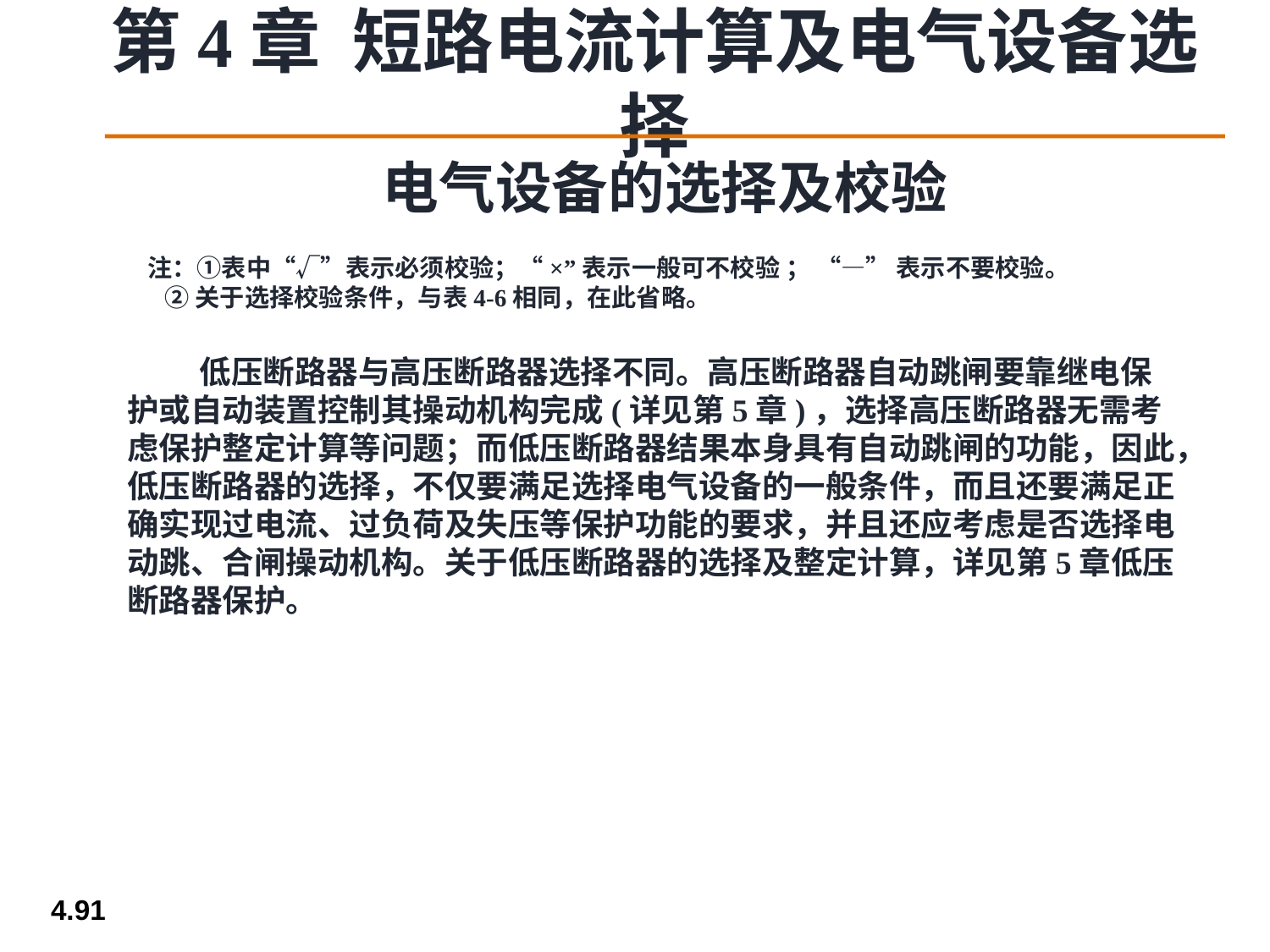

电气设备的选择及校验
注：①表中“√”表示必须校验；“×”表示一般可不校验 ； “—” 表示不要校验。
   ②关于选择校验条件，与表4-6相同，在此省略。
         低压断路器与高压断路器选择不同。高压断路器自动跳闸要靠继电保护或自动装置控制其操动机构完成(详见第5章)，选择高压断路器无需考虑保护整定计算等问题；而低压断路器结果本身具有自动跳闸的功能，因此，低压断路器的选择，不仅要满足选择电气设备的一般条件，而且还要满足正确实现过电流、过负荷及失压等保护功能的要求，并且还应考虑是否选择电动跳、合闸操动机构。关于低压断路器的选择及整定计算，详见第5章低压断路器保护。